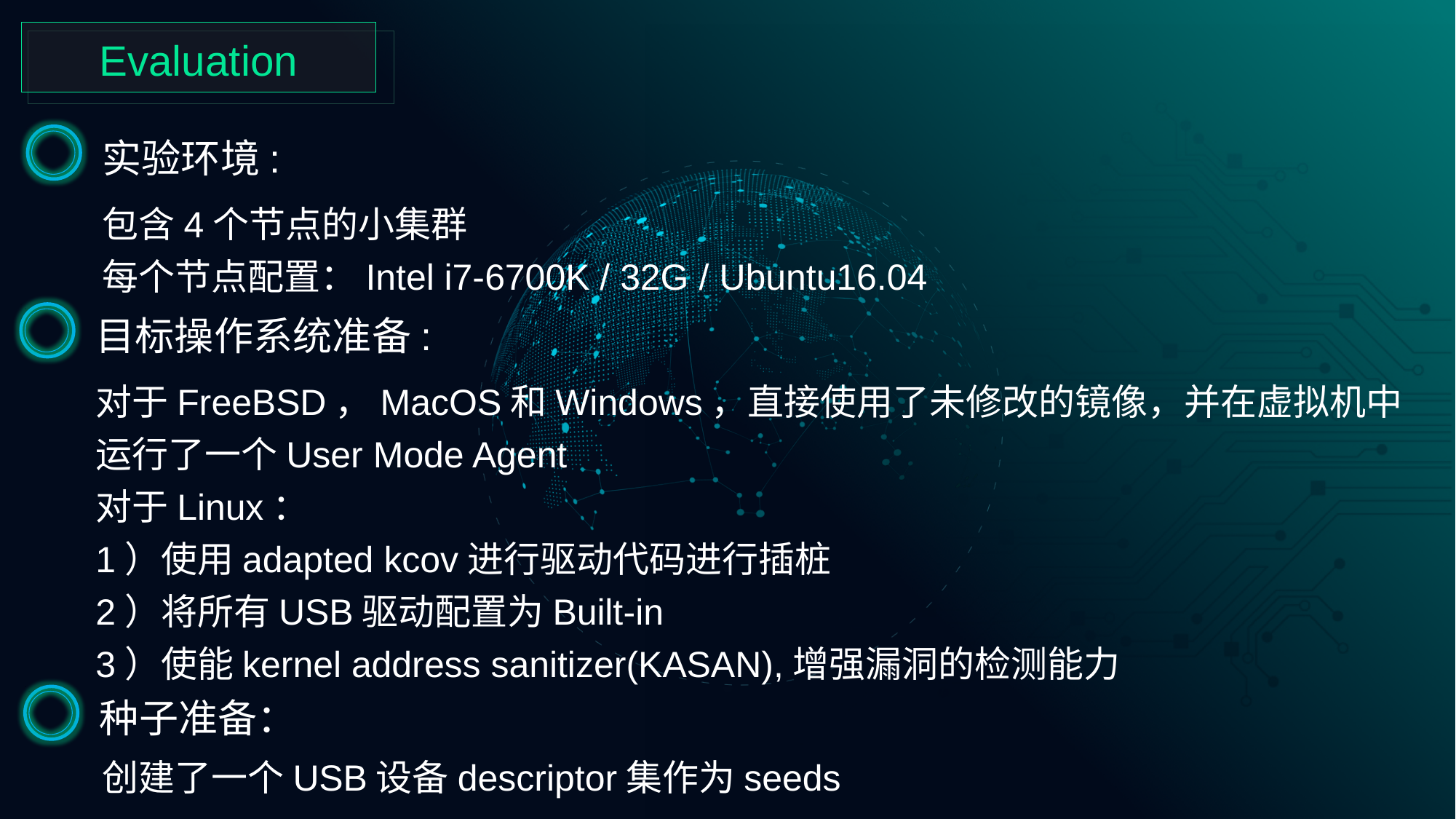

Evaluation

实验环境:
包含4个节点的小集群
每个节点配置：Intel i7-6700K / 32G / Ubuntu16.04

目标操作系统准备:
对于FreeBSD，MacOS和Windows，直接使用了未修改的镜像，并在虚拟机中运行了一个User Mode Agent
对于Linux：
1）使用adapted kcov进行驱动代码进行插桩
2）将所有USB驱动配置为Built-in
3）使能kernel address sanitizer(KASAN),增强漏洞的检测能力

种子准备：
创建了一个USB设备descriptor集作为seeds